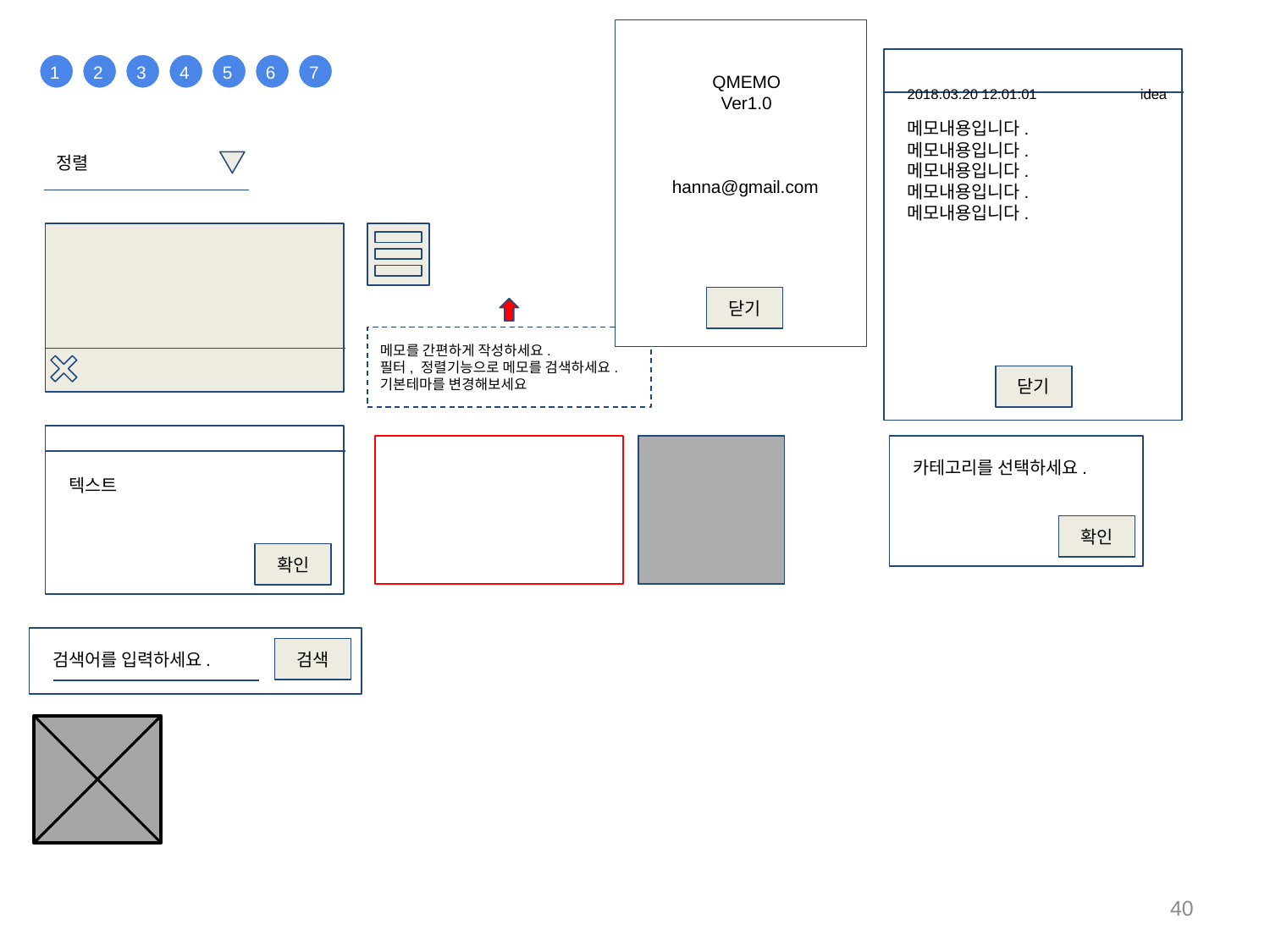

QMEMO
Ver1.0

 hanna@gmail.com
닫기
2018.03.20 12:01:01
idea

메모내용입니다.
메모내용입니다.
메모내용입니다.
메모내용입니다.
메모내용입니다.
닫기
1

2

3

4

5

6

7

정렬

메모를 간편하게 작성하세요.
필터, 정렬기능으로 메모를 검색하세요.
기본테마를 변경해보세요

카테고리를 선택하세요.
확인
텍스트
확인

검색어를 입력하세요.
검색

40